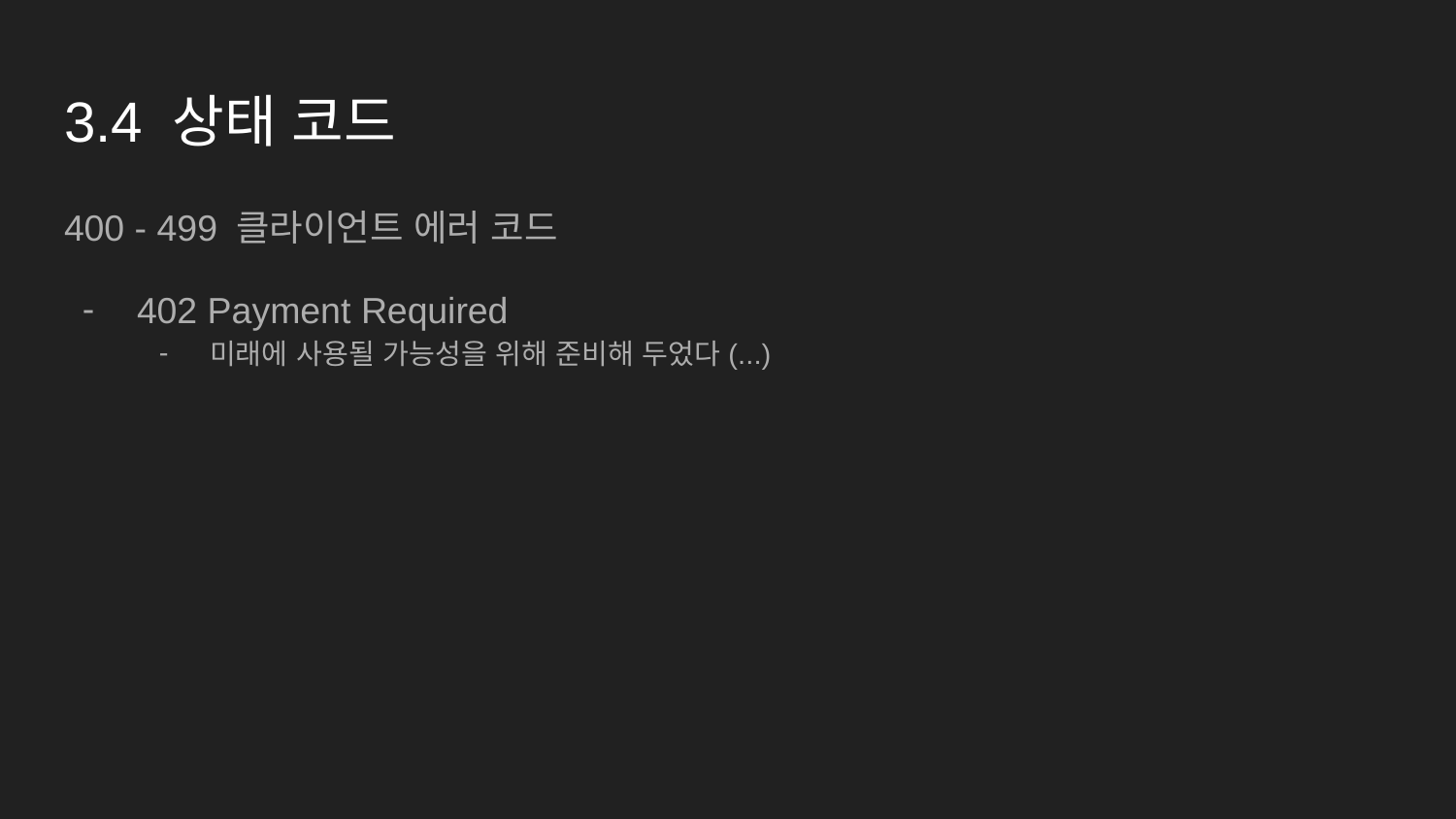

# 3.4 상태 코드
400 - 499 클라이언트 에러 코드
402 Payment Required
미래에 사용될 가능성을 위해 준비해 두었다(...)